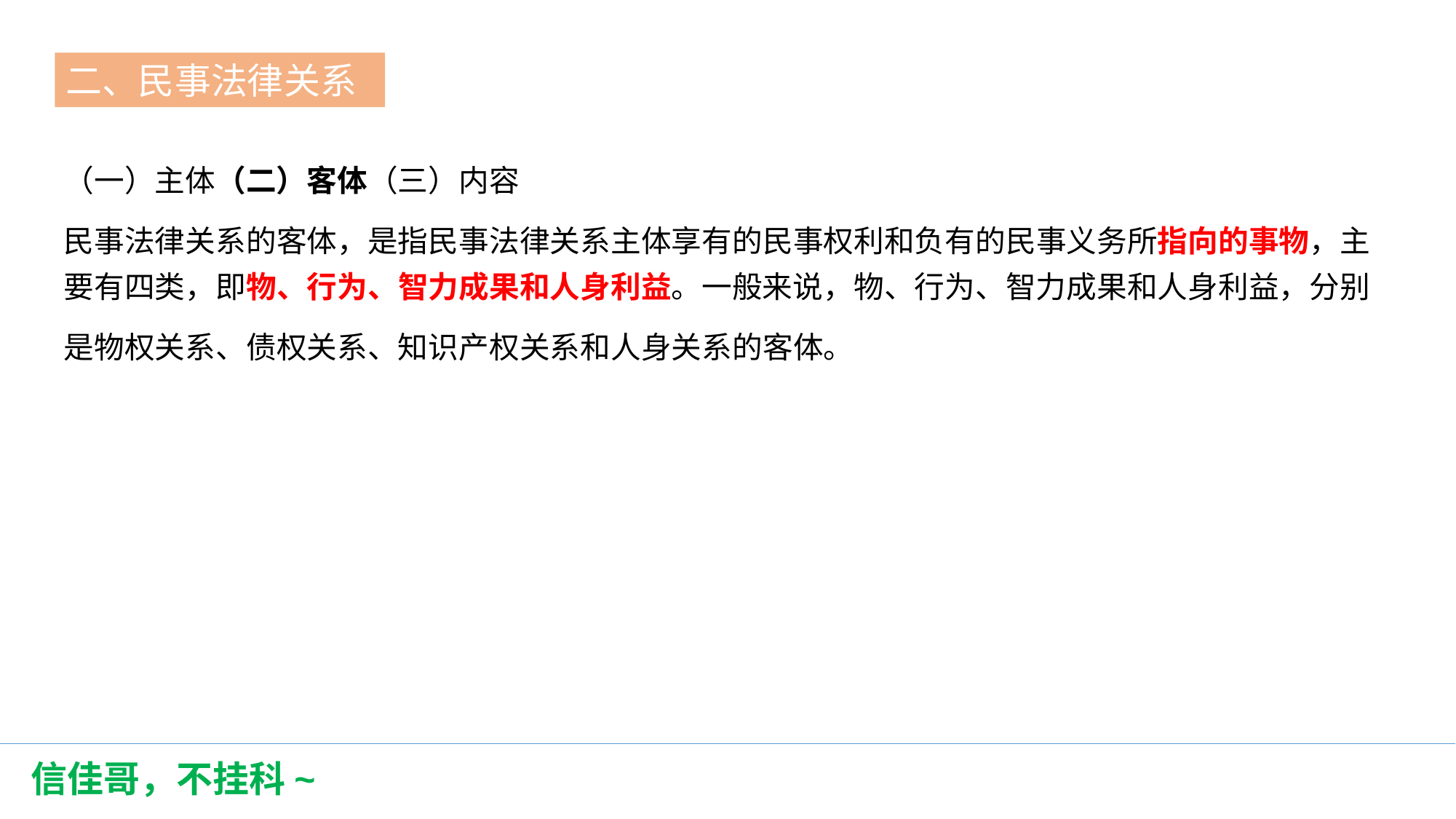

二、民事法律关系
第一节
（一）主体（二）客体（三）内容
民事法律关系的客体，是指民事法律关系主体享有的民事权利和负有的民事义务所指向的事物，主要有四类，即物、行为、智力成果和人身利益。一般来说，物、行为、智力成果和人身利益，分别
是物权关系、债权关系、知识产权关系和人身关系的客体。